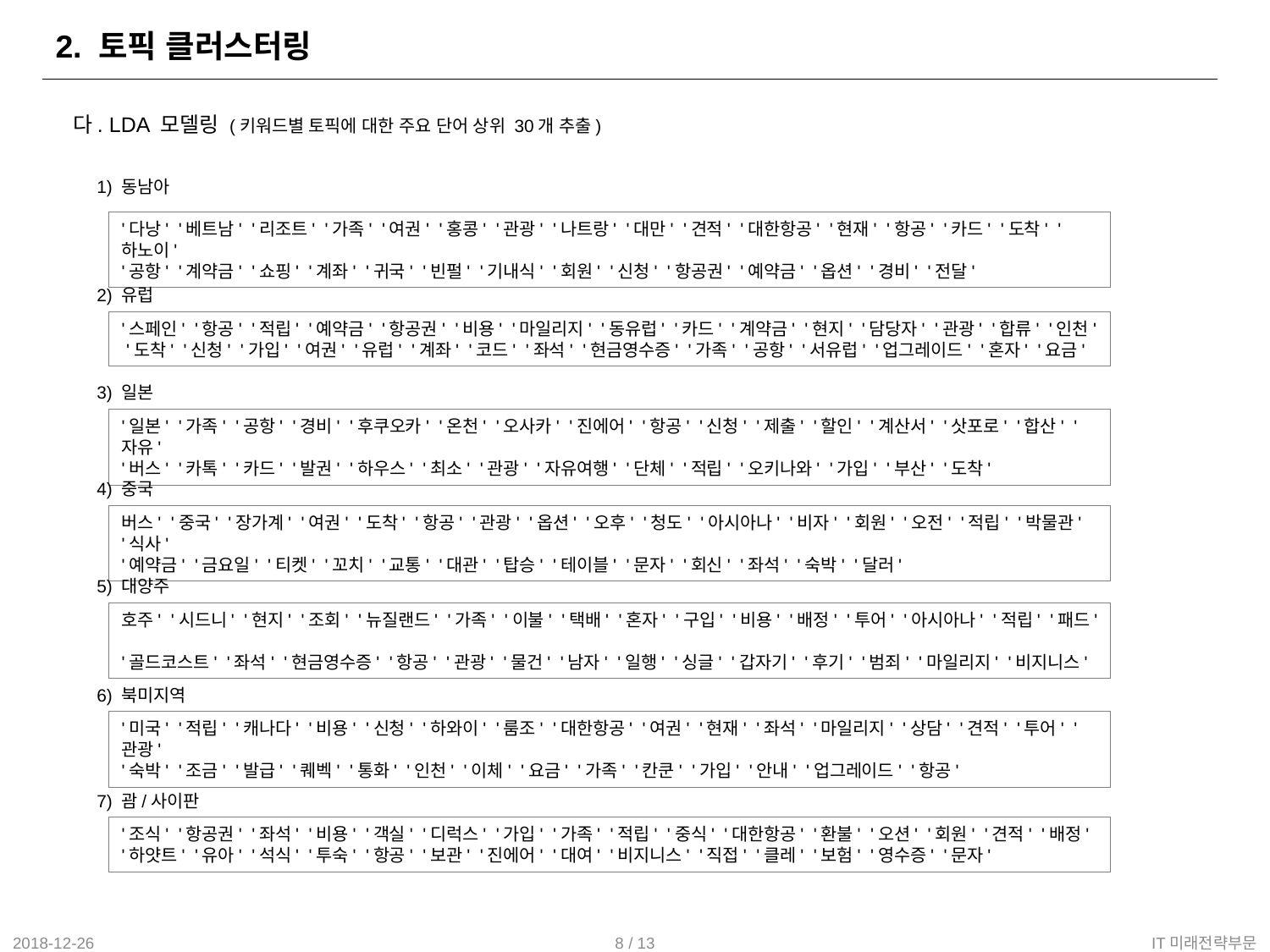

2. 토픽 클러스터링
다. LDA 모델링 (키워드별 토픽에 대한 주요 단어 상위 30개 추출)
1) 동남아
'다낭'  '베트남'  '리조트'  '가족'  '여권'  '홍콩'  '관광'  '나트랑'  '대만'  '견적'  '대한항공'  '현재'  '항공'  '카드'  '도착'  '하노이'
'공항'  '계약금'  '쇼핑'  '계좌'  '귀국'  '빈펄'  '기내식'  '회원'  '신청'  '항공권'  '예약금'  '옵션'  '경비'  '전달'
2) 유럽
'스페인'  '항공'  '적립'  '예약금'  '항공권'  '비용'  '마일리지'  '동유럽'  '카드'  '계약금'  '현지'  '담당자'  '관광'  '합류'  '인천'  '도착'  '신청'  '가입'  '여권'  '유럽'  '계좌'  '코드'  '좌석'  '현금영수증'  '가족'  '공항'  '서유럽'  '업그레이드'  '혼자'  '요금'
3) 일본
'일본'  '가족'  '공항'  '경비'  '후쿠오카'  '온천'  '오사카'  '진에어'  '항공'  '신청'  '제출'  '할인'  '계산서'  '삿포로'  '합산'  '자유'
'버스'  '카톡'  '카드'  '발권'  '하우스'  '최소'  '관광'  '자유여행'  '단체'  '적립'  '오키나와'  '가입'  '부산'  '도착'
4) 중국
버스'  '중국'  '장가계'  '여권'  '도착'  '항공'  '관광'  '옵션'  '오후'  '청도'  '아시아나'  '비자'  '회원'  '오전'  '적립'  '박물관'  '식사'
'예약금'  '금요일'  '티켓'  '꼬치'  '교통'  '대관'  '탑승'  '테이블'  '문자'  '회신'  '좌석'  '숙박'  '달러'
5) 대양주
호주'  '시드니'  '현지'  '조회'  '뉴질랜드'  '가족'  '이불'  '택배'  '혼자'  '구입'  '비용'  '배정'  '투어'  '아시아나'  '적립'  '패드'
'골드코스트'  '좌석'  '현금영수증'  '항공'  '관광'  '물건'  '남자'  '일행'  '싱글'  '갑자기'  '후기'  '범죄'  '마일리지'  '비지니스'
6) 북미지역
'미국'  '적립'  '캐나다'  '비용'  '신청'  '하와이'  '룸조'  '대한항공'  '여권'  '현재'  '좌석'  '마일리지'  '상담'  '견적'  '투어'  '관광'
'숙박'  '조금'  '발급'  '퀘벡'  '통화'  '인천'  '이체'  '요금'  '가족'  '칸쿤'  '가입'  '안내'  '업그레이드'  '항공'
7) 괌/사이판
'조식'  '항공권'  '좌석'  '비용'  '객실'  '디럭스'  '가입'  '가족'  '적립'  '중식'  '대한항공'  '환불'  '오션'  '회원'  '견적'  '배정'
'하얏트'  '유아'  '석식'  '투숙'  '항공'  '보관'  '진에어'  '대여'  '비지니스'  '직접'  '클레'  '보험'  '영수증'  '문자'
8 / 13
IT미래전략부문
2018-12-26